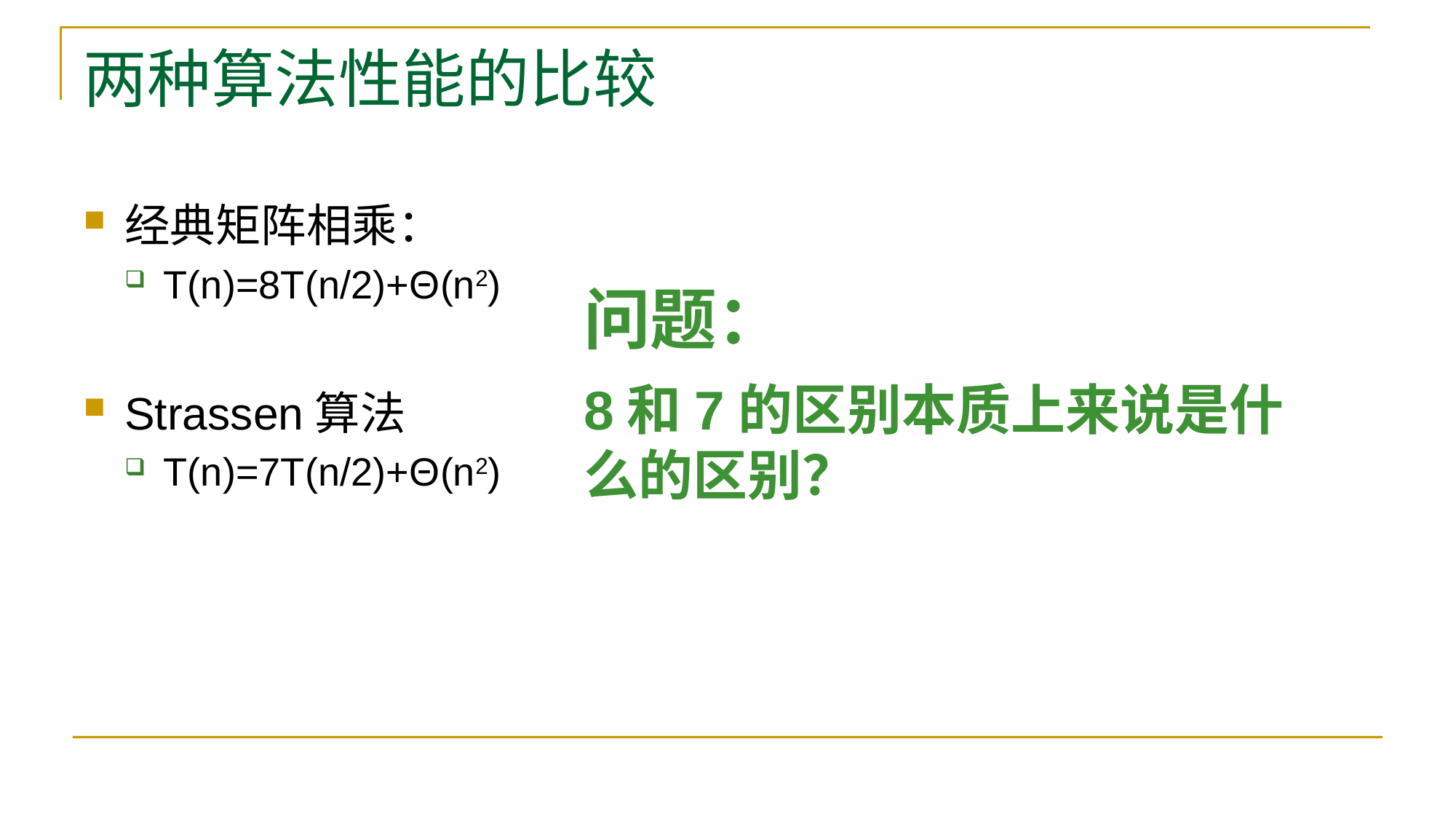

# 两种算法性能的比较
经典矩阵相乘：
T(n)=8T(n/2)+Θ(n2)

Strassen算法
T(n)=7T(n/2)+Θ(n2)
问题：
8和7的区别本质上来说是什么的区别？